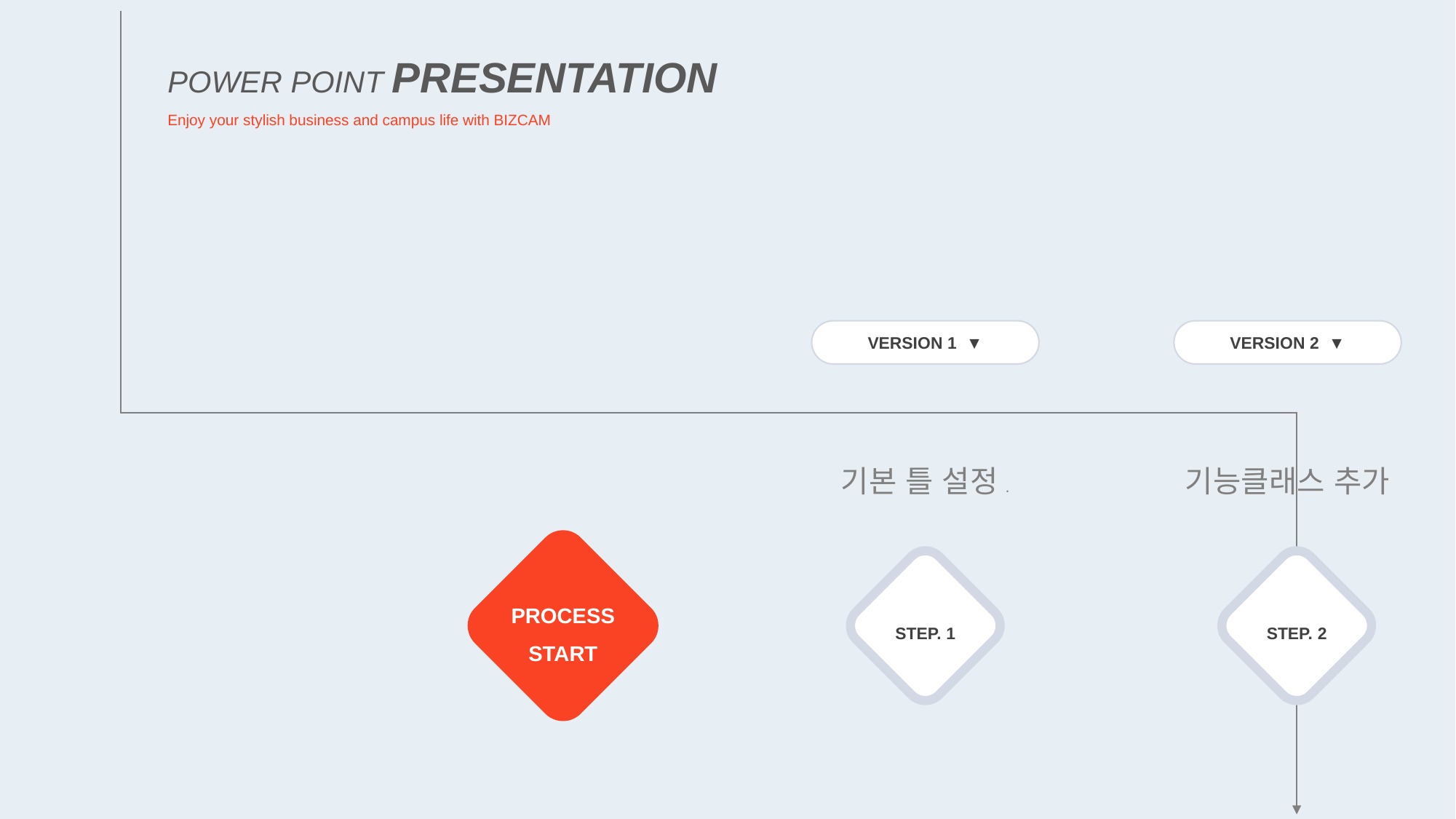

POWER POINT PRESENTATION
Enjoy your stylish business and campus life with BIZCAM
VERSION 1  ▼
VERSION 2  ▼
기본 틀 설정.
기능클래스 추가

PROCESS
START
STEP. 1
STEP. 2